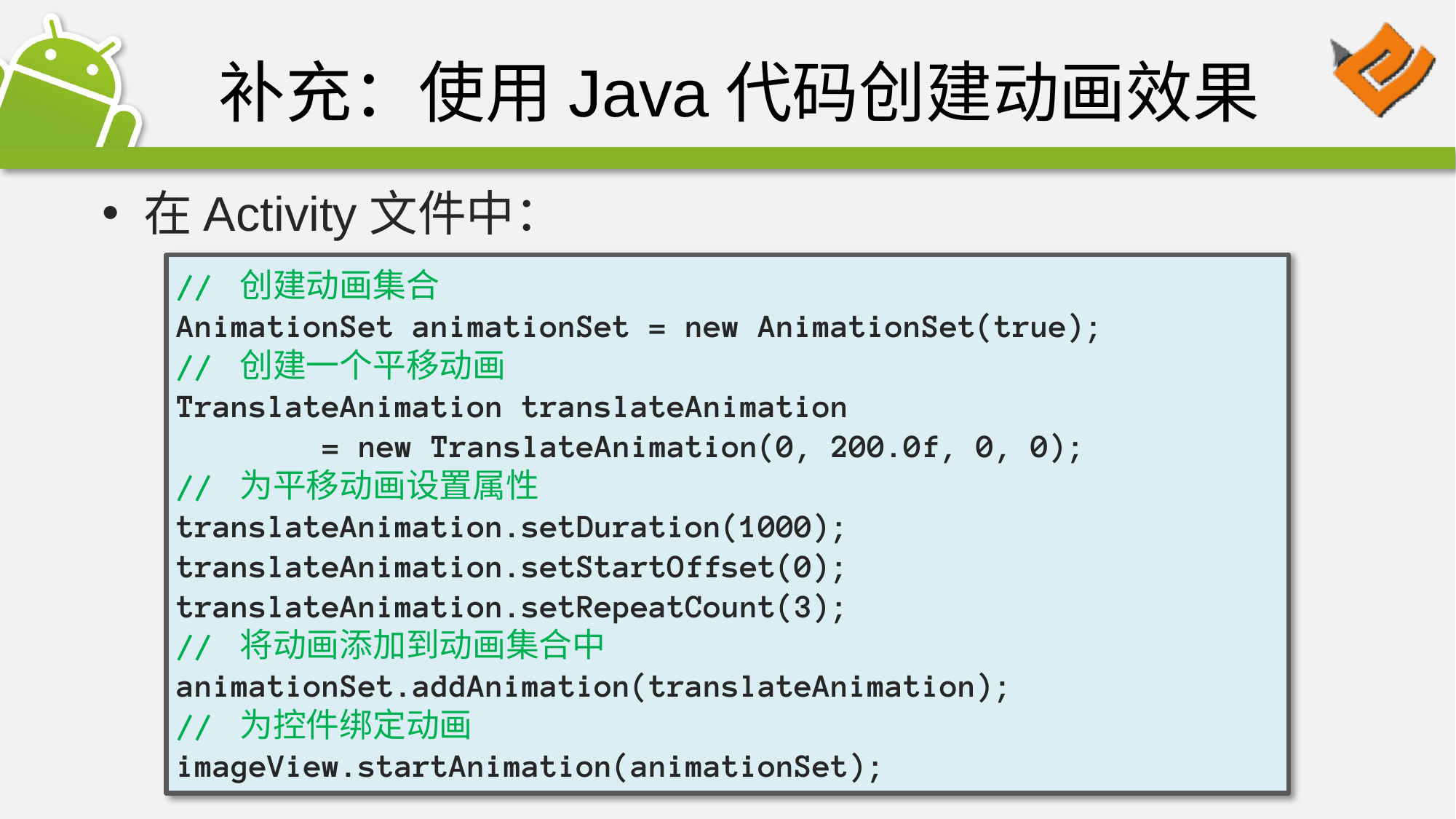

# 补充：使用Java代码创建动画效果
在Activity文件中：
// 创建动画集合
AnimationSet animationSet = new AnimationSet(true);
// 创建一个平移动画
TranslateAnimation translateAnimation
        = new TranslateAnimation(0, 200.0f, 0, 0);
// 为平移动画设置属性
translateAnimation.setDuration(1000);
translateAnimation.setStartOffset(0);
translateAnimation.setRepeatCount(3);
// 将动画添加到动画集合中
animationSet.addAnimation(translateAnimation);
// 为控件绑定动画
imageView.startAnimation(animationSet);